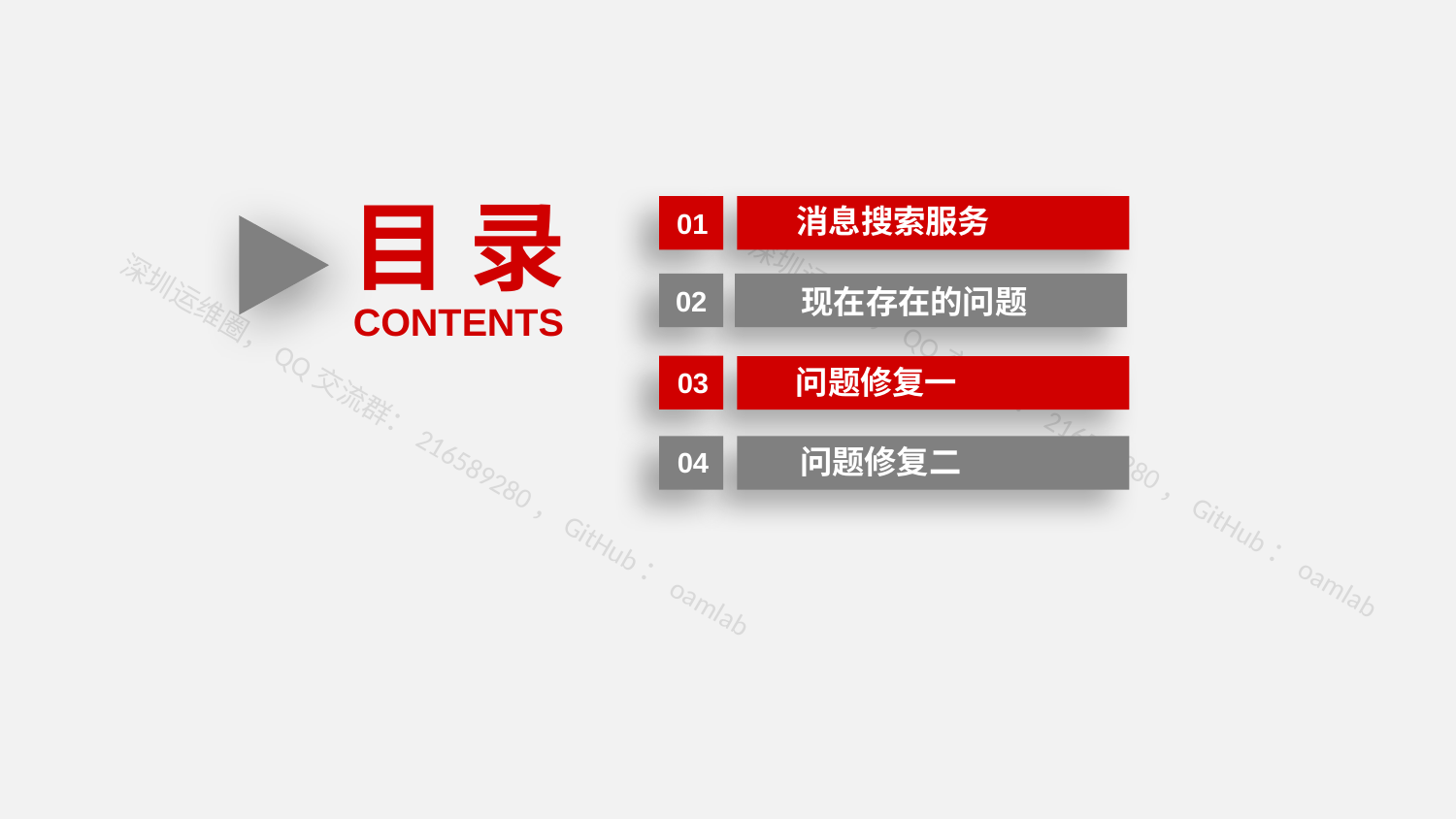

目 录
CONTENTS
消息搜索服务

01

现在存在的问题

02
问题修复一

03
问题修复二

04